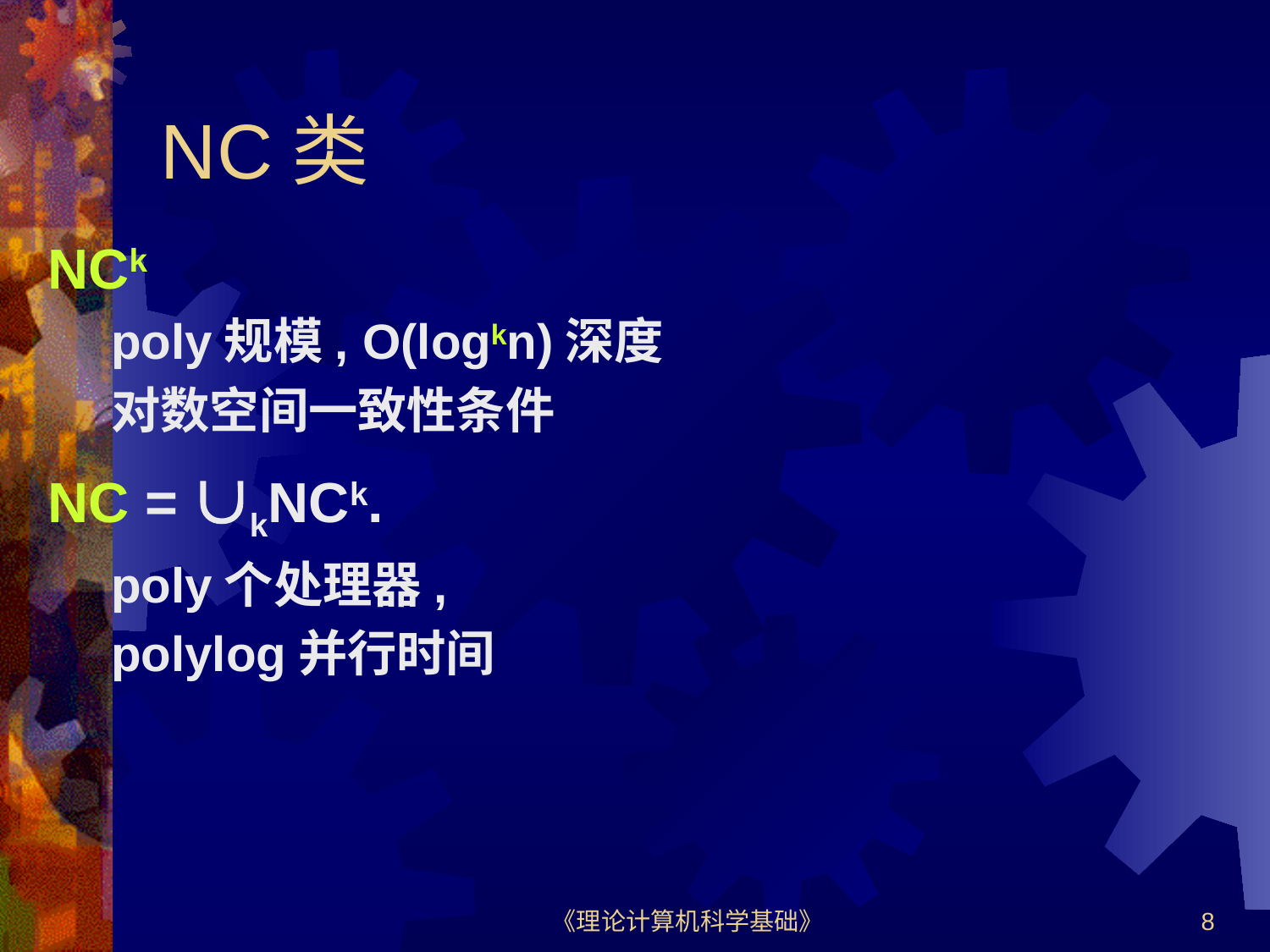

# NC类
NCk
poly规模, O(logkn)深度
对数空间一致性条件
NC = ∪kNCk.
poly个处理器,
polylog并行时间
《理论计算机科学基础》
8